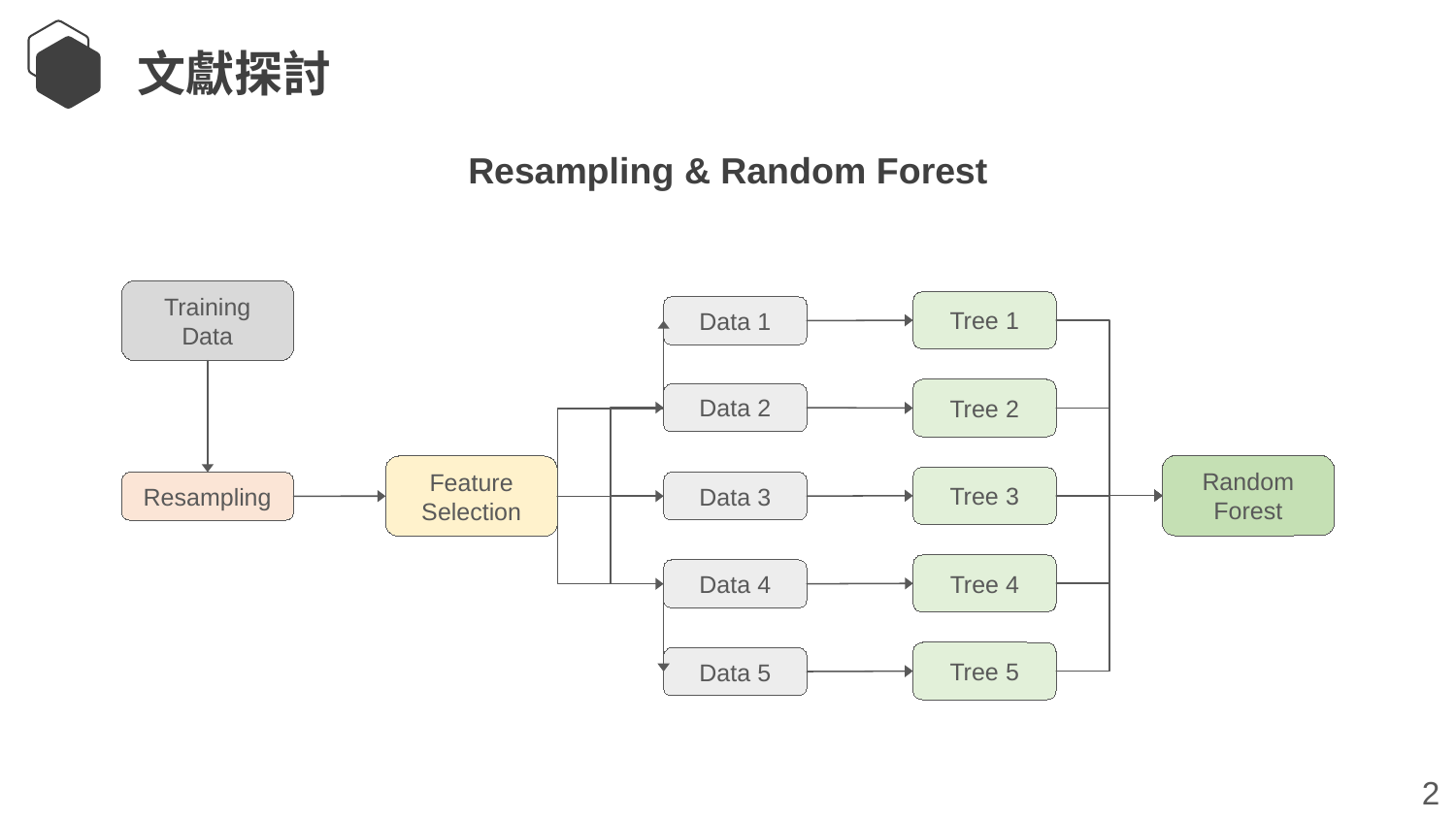

文獻探討
Resampling & Random Forest
Training
Data
Tree 1
Tree 2
Tree 3
Tree 4
Tree 5
Data 1
Data 2
Data 3
Data 4
Data 5
Random
Forest
Feature
Selection
Resampling
2